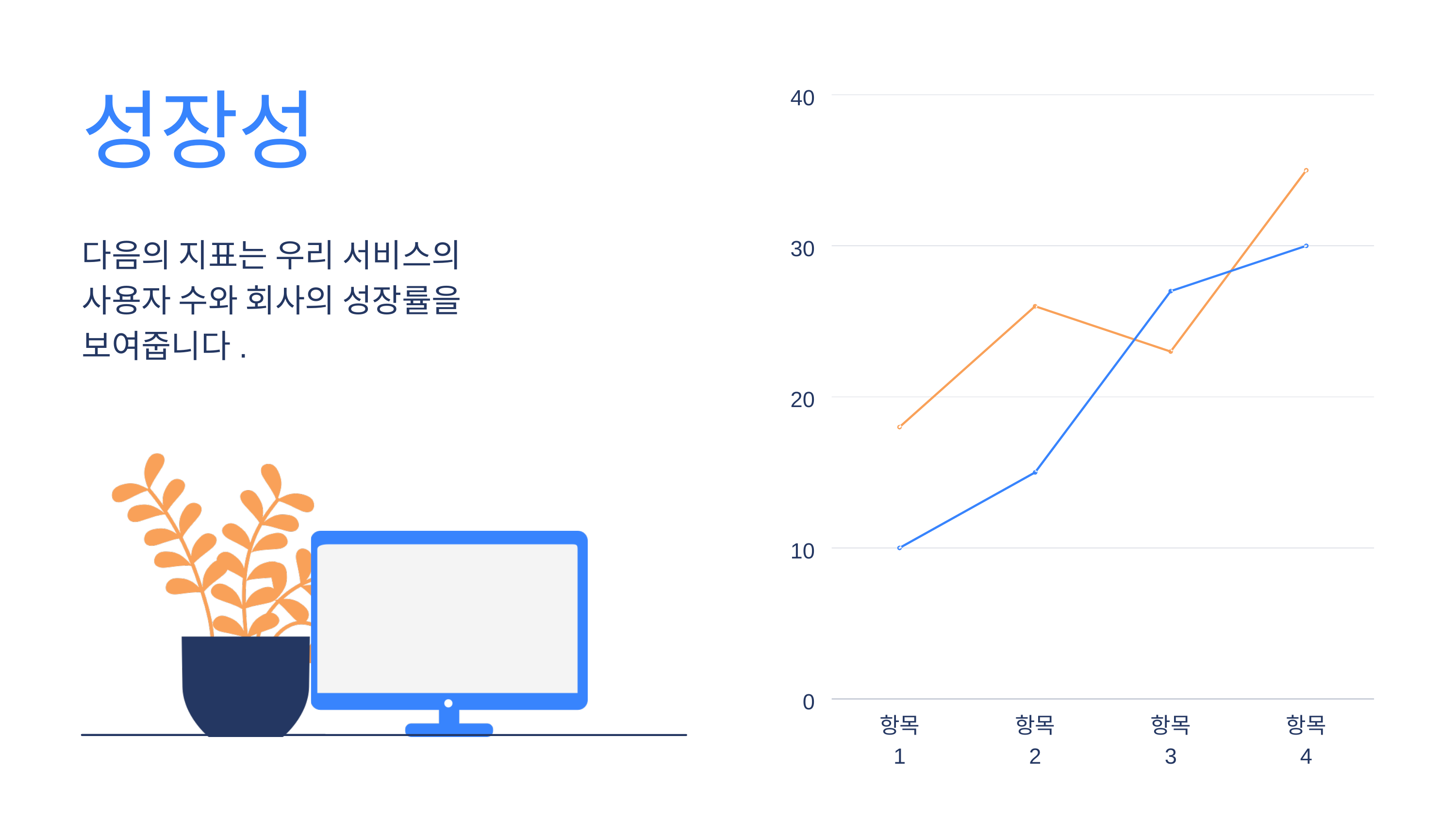

성장성
다음의 지표는 우리 서비스의
사용자 수와 회사의 성장률을
보여줍니다.
40

30
20
10
0
항목 1
항목 2
항목 3
항목 4